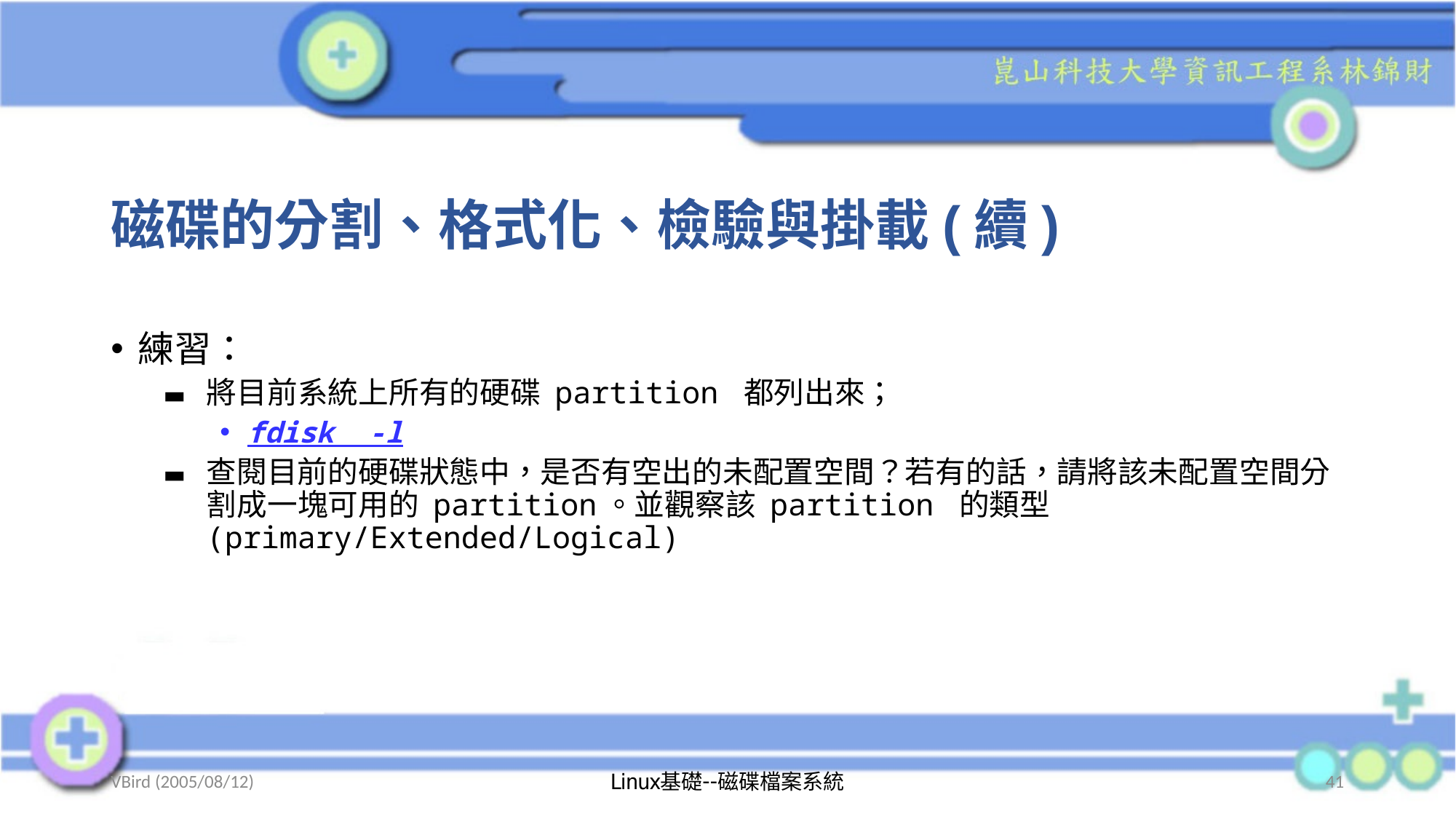

# 磁碟的分割、格式化、檢驗與掛載(續)
練習：
將目前系統上所有的硬碟 partition 都列出來；
fdisk  -l
查閱目前的硬碟狀態中，是否有空出的未配置空間？若有的話，請將該未配置空間分割成一塊可用的 partition。並觀察該 partition 的類型 (primary/Extended/Logical)

VBird (2005/08/12)
Linux基礎--磁碟檔案系統
41